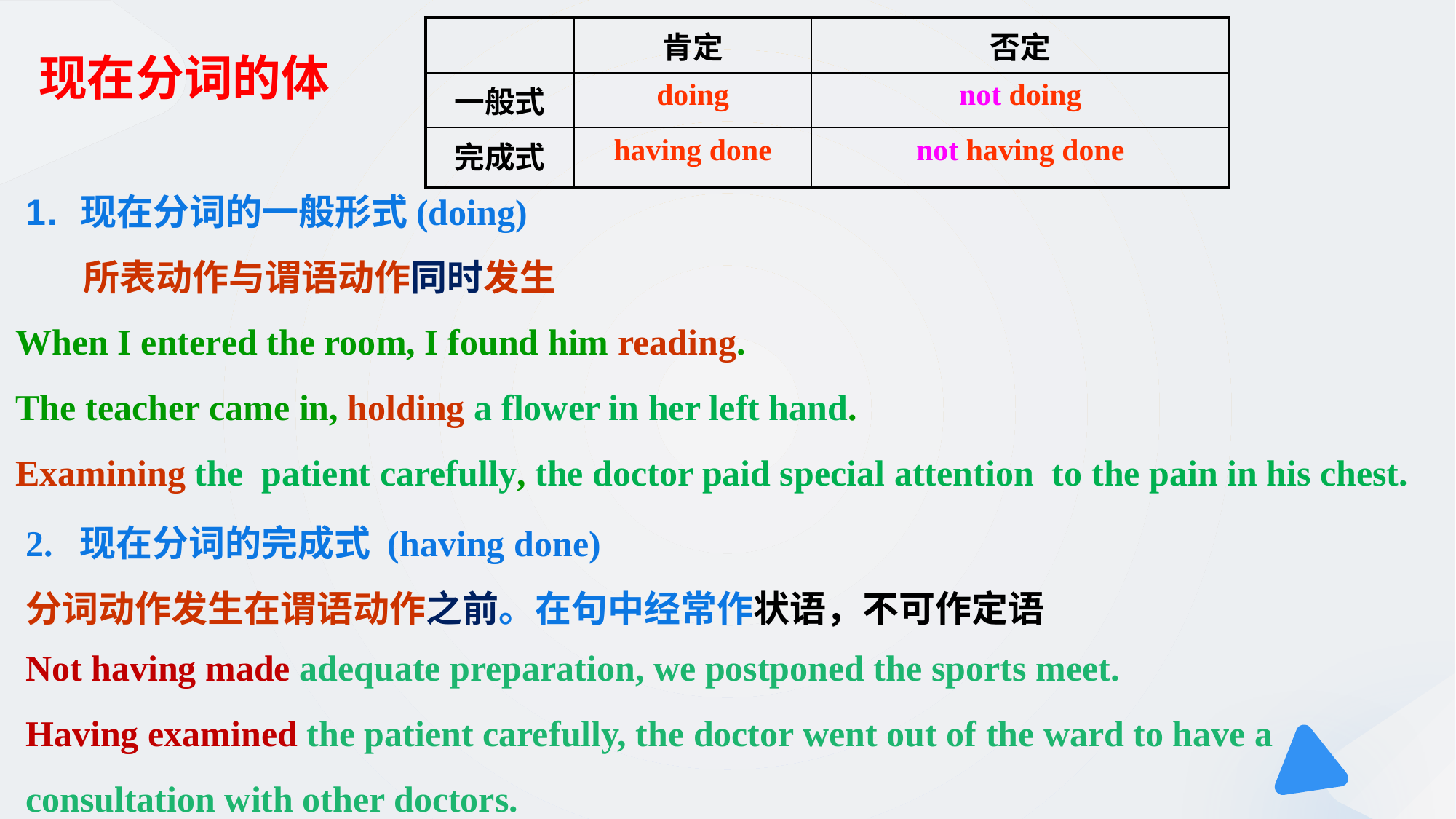

|  | 肯定 | 否定 |
| --- | --- | --- |
| 一般式 | doing | not doing |
| 完成式 | having done | not having done |
# 现在分词的体
现在分词的一般形式(doing)
      所表动作与谓语动作同时发生
When I entered the room, I found him reading.
The teacher came in, holding a flower in her left hand.
Examining the  patient carefully, the doctor paid special attention  to the pain in his chest.
2.  现在分词的完成式 (having done)
分词动作发生在谓语动作之前。在句中经常作状语，不可作定语
Not having made adequate preparation, we postponed the sports meet.
Having examined the patient carefully, the doctor went out of the ward to have a consultation with other doctors.